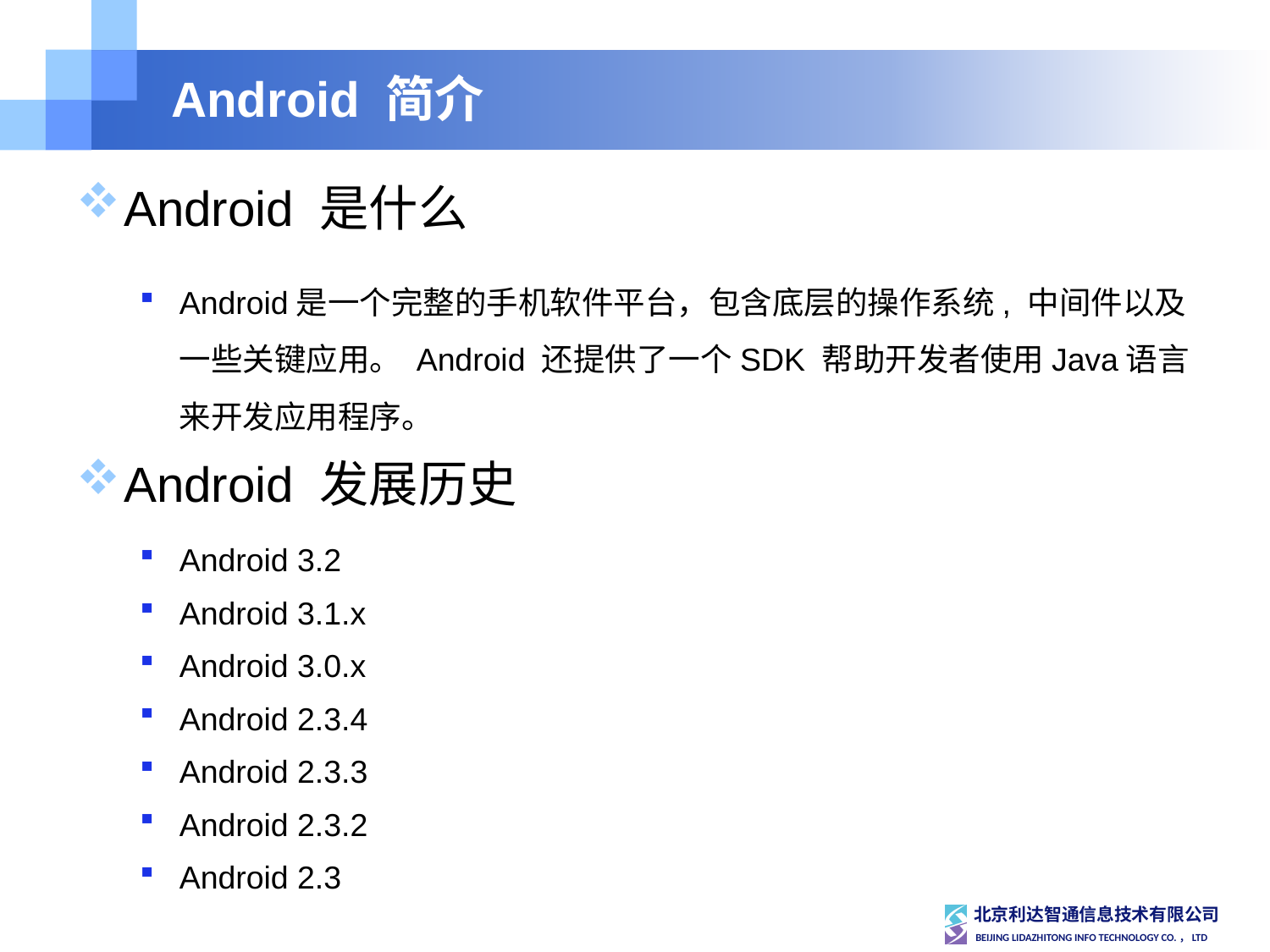

# Android 简介
Android 是什么
Android是一个完整的手机软件平台，包含底层的操作系统, 中间件以及一些关键应用。 Android 还提供了一个SDK 帮助开发者使用Java语言来开发应用程序。
Android 发展历史
Android 3.2
Android 3.1.x
Android 3.0.x
Android 2.3.4
Android 2.3.3
Android 2.3.2
Android 2.3